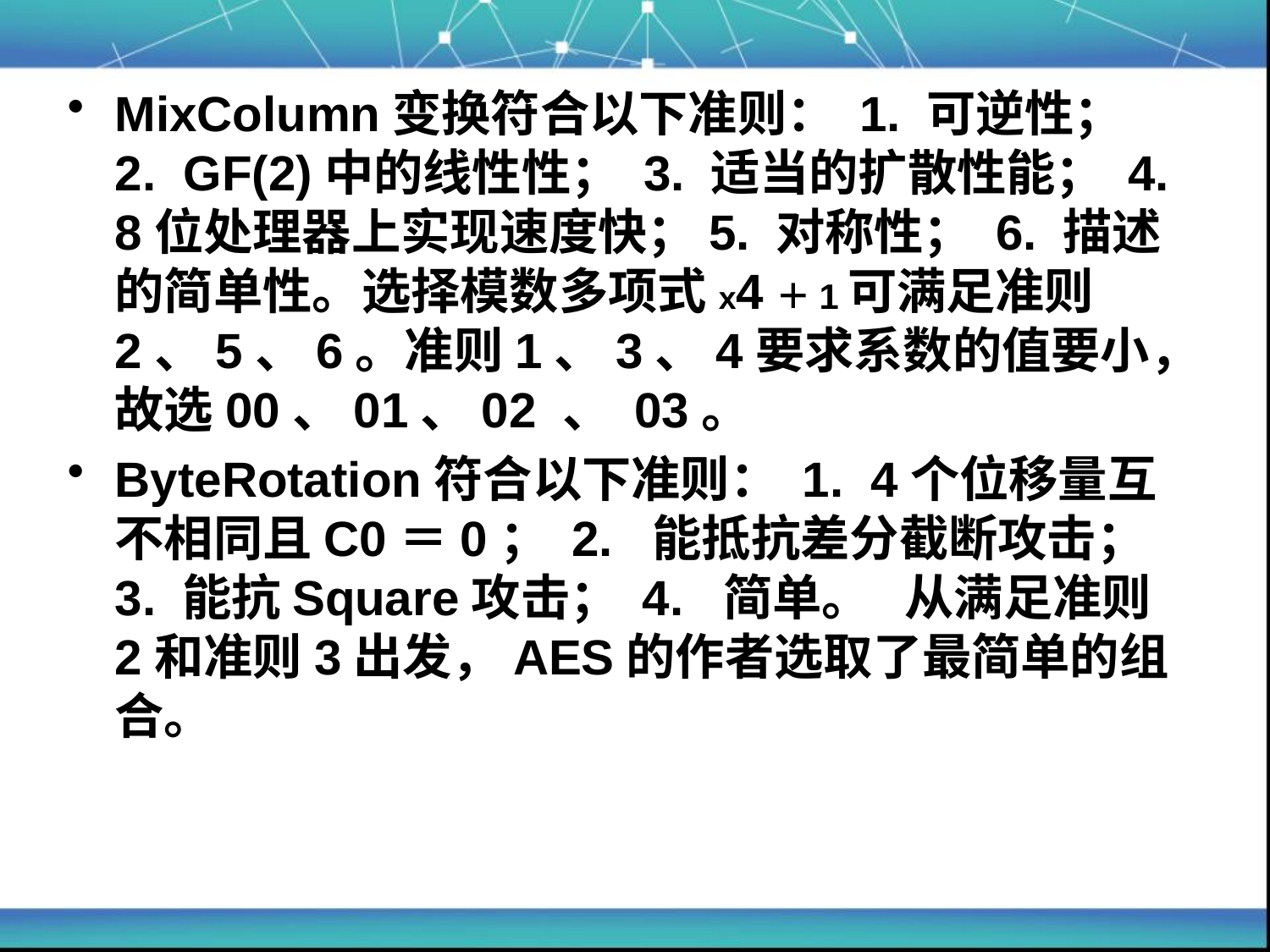

MixColumn变换符合以下准则： 1. 可逆性； 2.  GF(2)中的线性性； 3. 适当的扩散性能； 4. 8位处理器上实现速度快；5. 对称性； 6. 描述的简单性。选择模数多项式x4＋1可满足准则2、5、6。准则1、3、4要求系数的值要小，故选00、01、02 、 03。
ByteRotation符合以下准则： 1.  4个位移量互不相同且C0＝0； 2.  能抵抗差分截断攻击； 3. 能抗Square攻击； 4.  简单。   从满足准则2和准则3出发，AES的作者选取了最简单的组合。